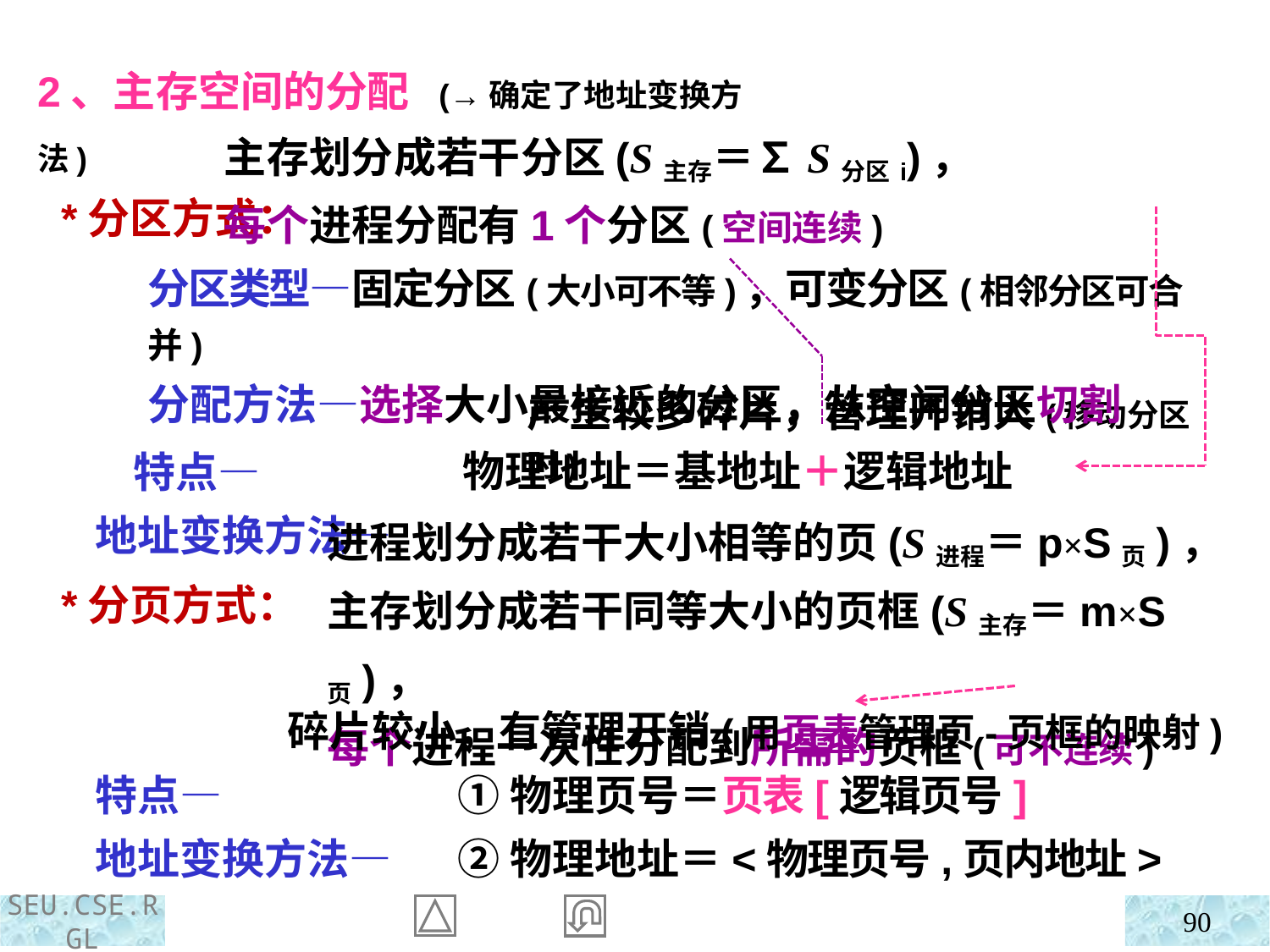

2、主存空间的分配  (→确定了地址变换方法)
  *分区方式：

         特点—
     地址变换方法—
  *分页方式：

     特点—
     地址变换方法—
       主存划分成若干分区(S主存＝∑S分区i)，
       每个进程分配有1个分区(空间连续)
分区类型—固定分区(大小可不等)，可变分区(相邻分区可合并)
分配方法—选择大小最接近的分区，从空闲分区切割
产生较多碎片，管理开销大(移动分区时)
物理地址＝基地址＋逻辑地址
进程划分成若干大小相等的页(S进程＝p×S页)，
主存划分成若干同等大小的页框(S主存＝m×S页)，
每个进程一次性分配到所需的页框(可不连续)
碎片较小，有管理开销(用页表管理页-页框的映射)
①物理页号＝页表[逻辑页号]
②物理地址＝<物理页号,页内地址>

90